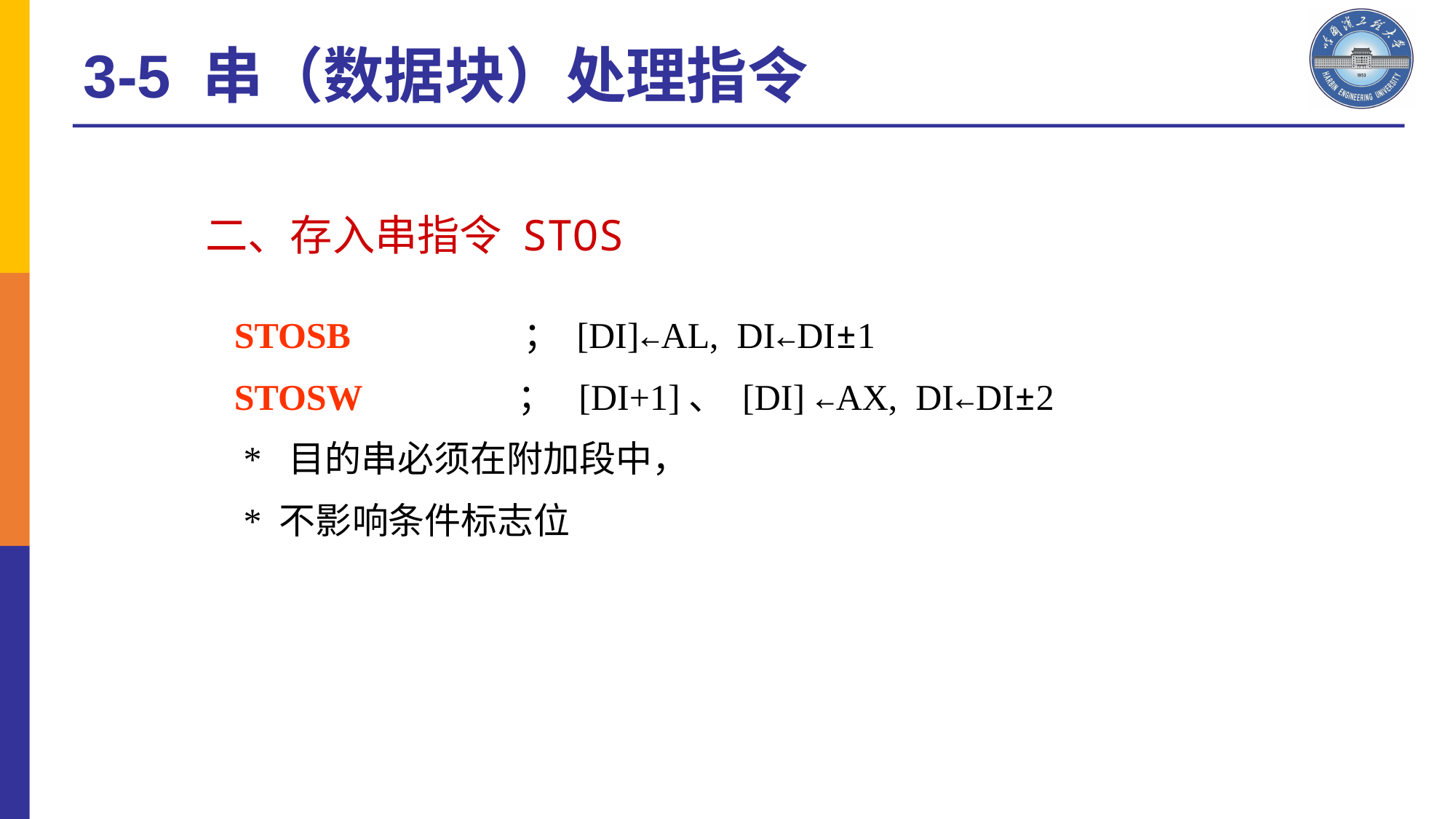

3-5 串（数据块）处理指令
二、存入串指令 STOS
STOSB                  ； [DI]←AL,  DI←DI±1
STOSW                ；  [DI+1]、 [DI] ←AX,  DI←DI±2
       *  目的串必须在附加段中，
       * 不影响条件标志位